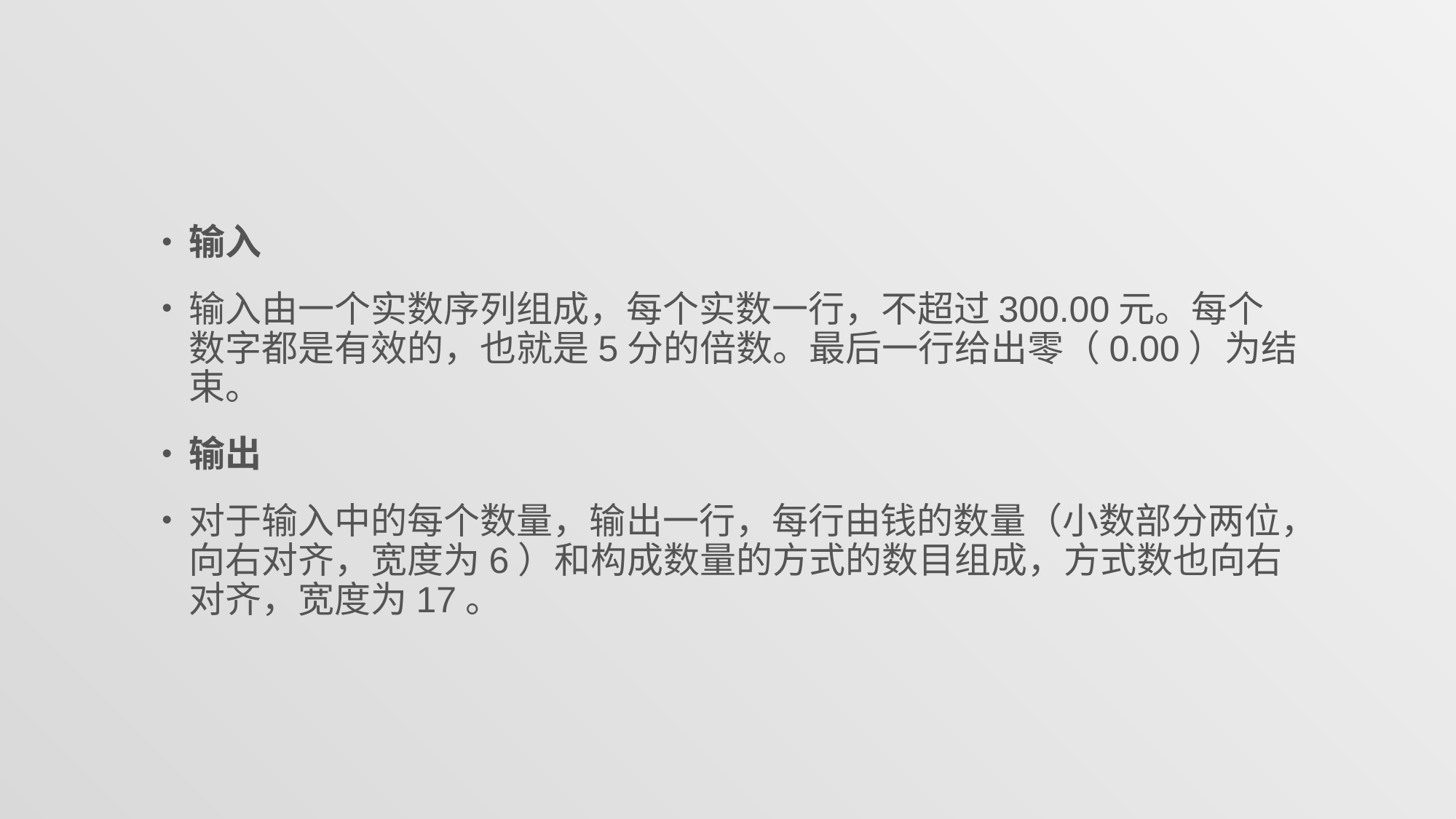

#
输入
输入由一个实数序列组成，每个实数一行，不超过300.00元。每个数字都是有效的，也就是5分的倍数。最后一行给出零（0.00）为结束。
输出
对于输入中的每个数量，输出一行，每行由钱的数量（小数部分两位，向右对齐，宽度为6）和构成数量的方式的数目组成，方式数也向右对齐，宽度为17。